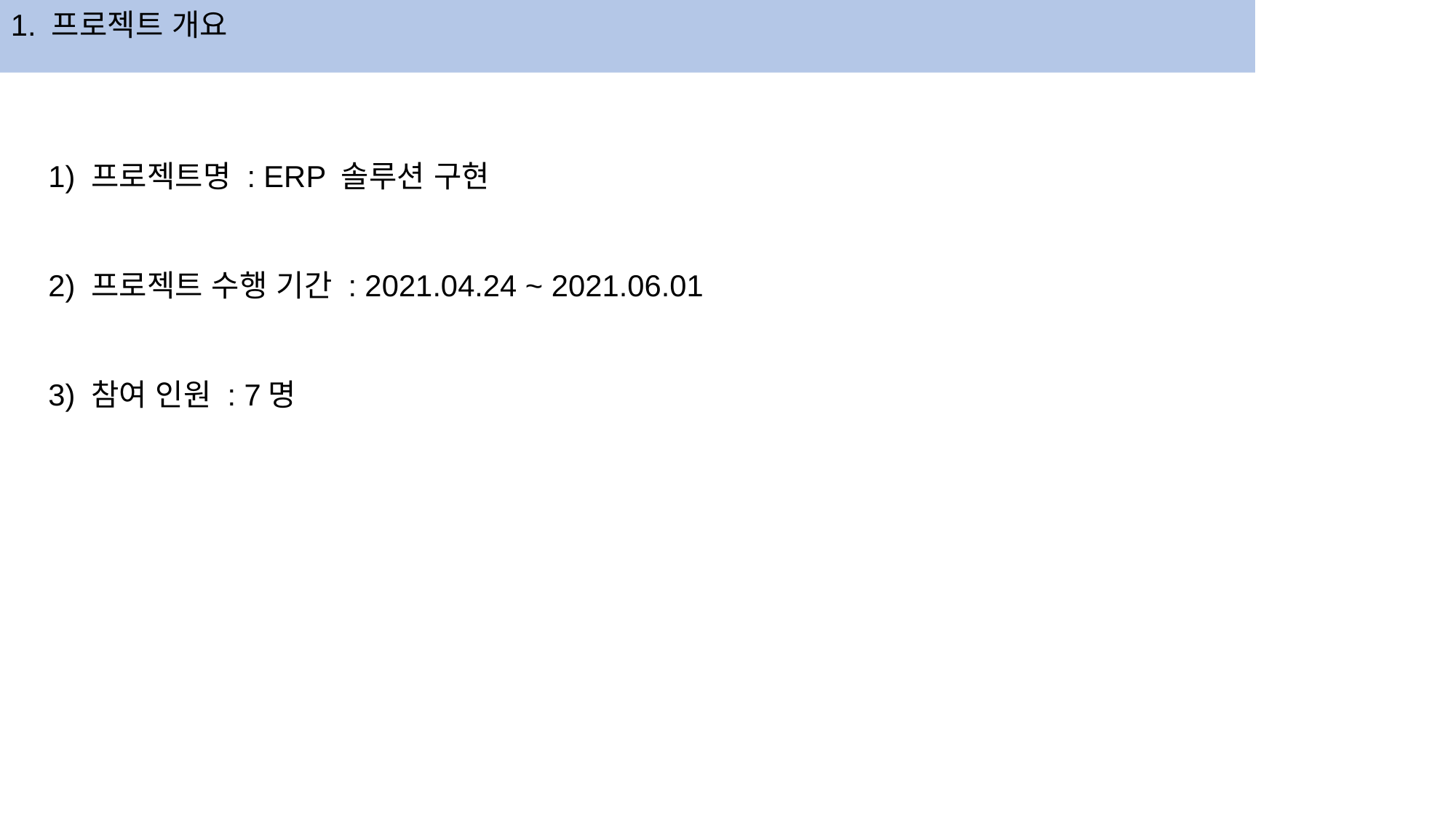

1. 프로젝트 개요
1) 프로젝트명 : ERP 솔루션 구현

2) 프로젝트 수행 기간 : 2021.04.24 ~ 2021.06.01

3) 참여 인원 : 7명